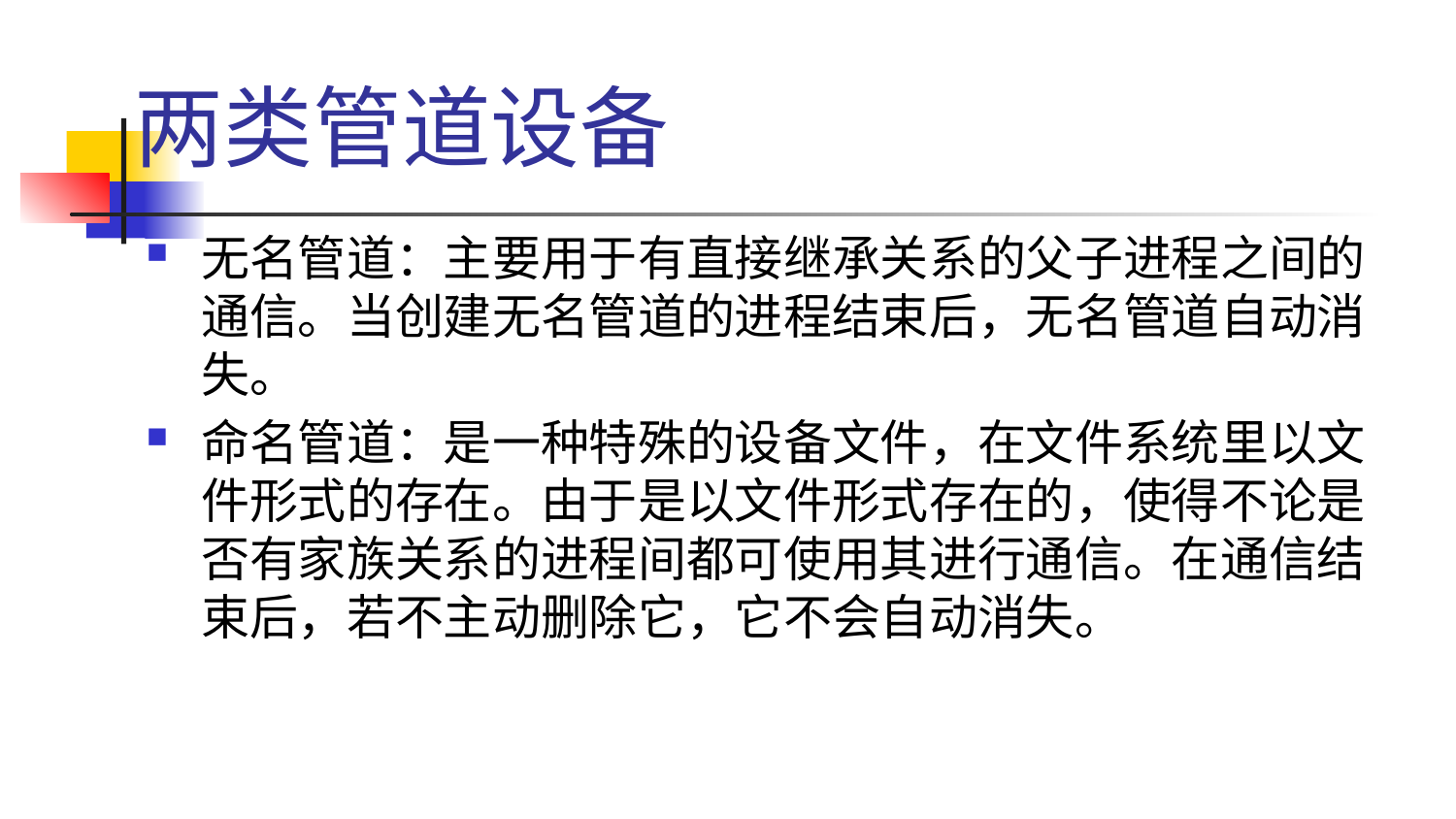

# 两类管道设备
无名管道：主要用于有直接继承关系的父子进程之间的通信。当创建无名管道的进程结束后，无名管道自动消失。
命名管道：是一种特殊的设备文件，在文件系统里以文件形式的存在。由于是以文件形式存在的，使得不论是否有家族关系的进程间都可使用其进行通信。在通信结束后，若不主动删除它，它不会自动消失。